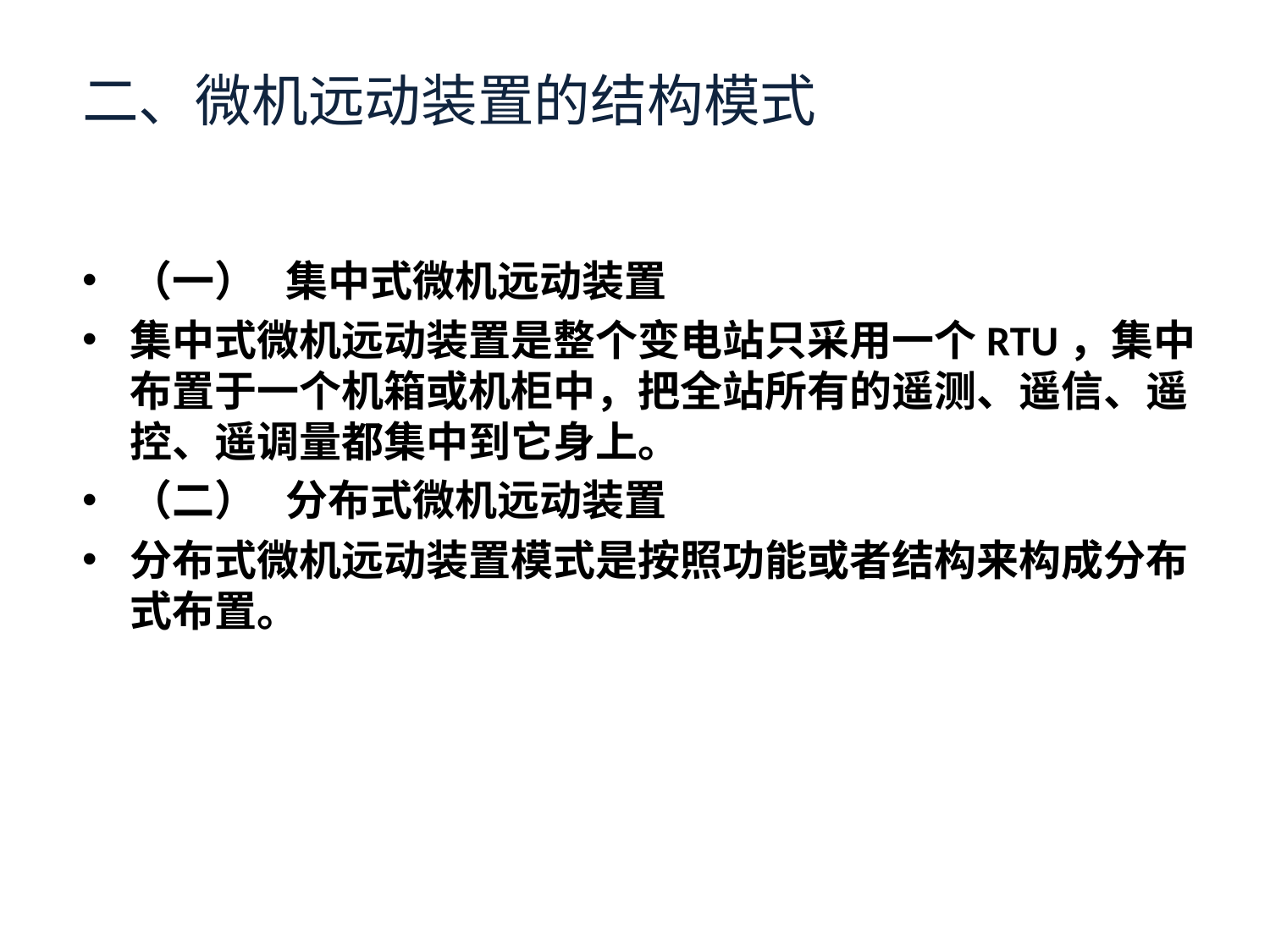

# 二、微机远动装置的结构模式

（一）   集中式微机远动装置
集中式微机远动装置是整个变电站只采用一个RTU，集中布置于一个机箱或机柜中，把全站所有的遥测、遥信、遥控、遥调量都集中到它身上。
（二）   分布式微机远动装置
分布式微机远动装置模式是按照功能或者结构来构成分布式布置。